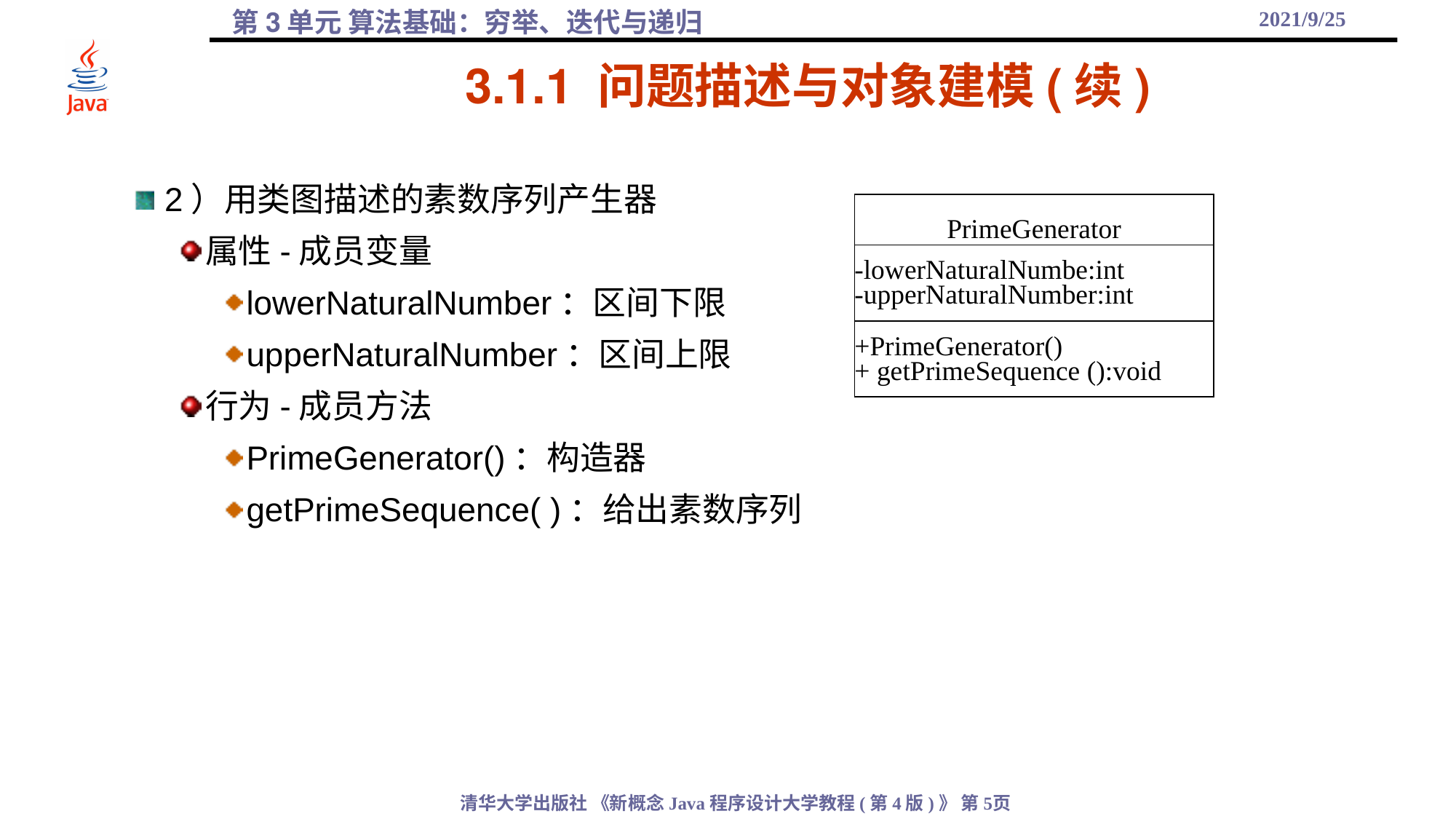

2021/9/25
# 3.1.1 问题描述与对象建模(续)
2）用类图描述的素数序列产生器
属性-成员变量
lowerNaturalNumber：区间下限
upperNaturalNumber：区间上限
行为-成员方法
PrimeGenerator()：构造器
getPrimeSequence( )：给出素数序列
PrimeGenerator

-lowerNaturalNumbe:int
-upperNaturalNumber:int

+PrimeGenerator()
+ getPrimeSequence ():void